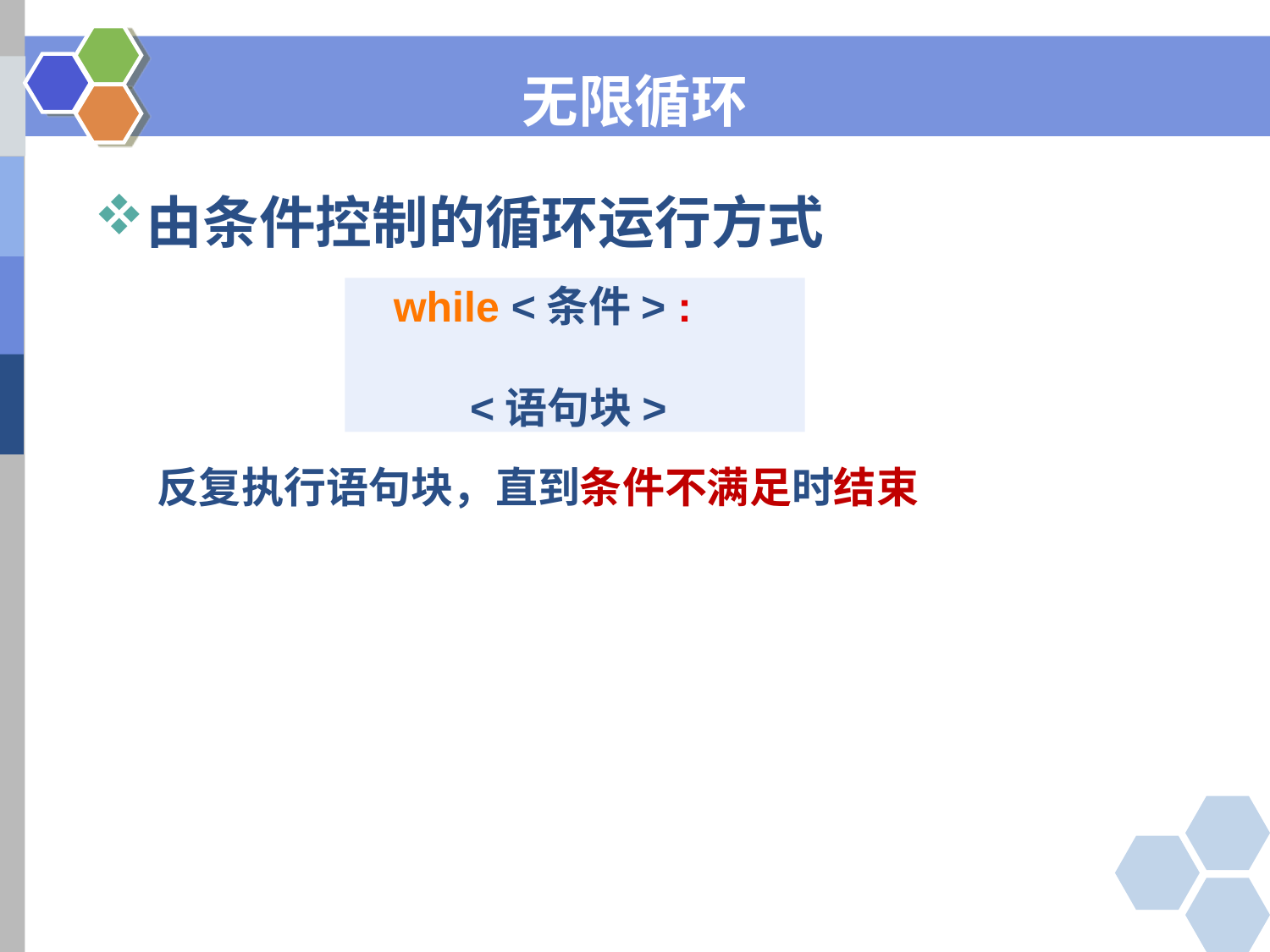

无限循环
由条件控制的循环运行方式
while <条件> :

<语句块>
反复执行语句块，直到条件不满足时结束